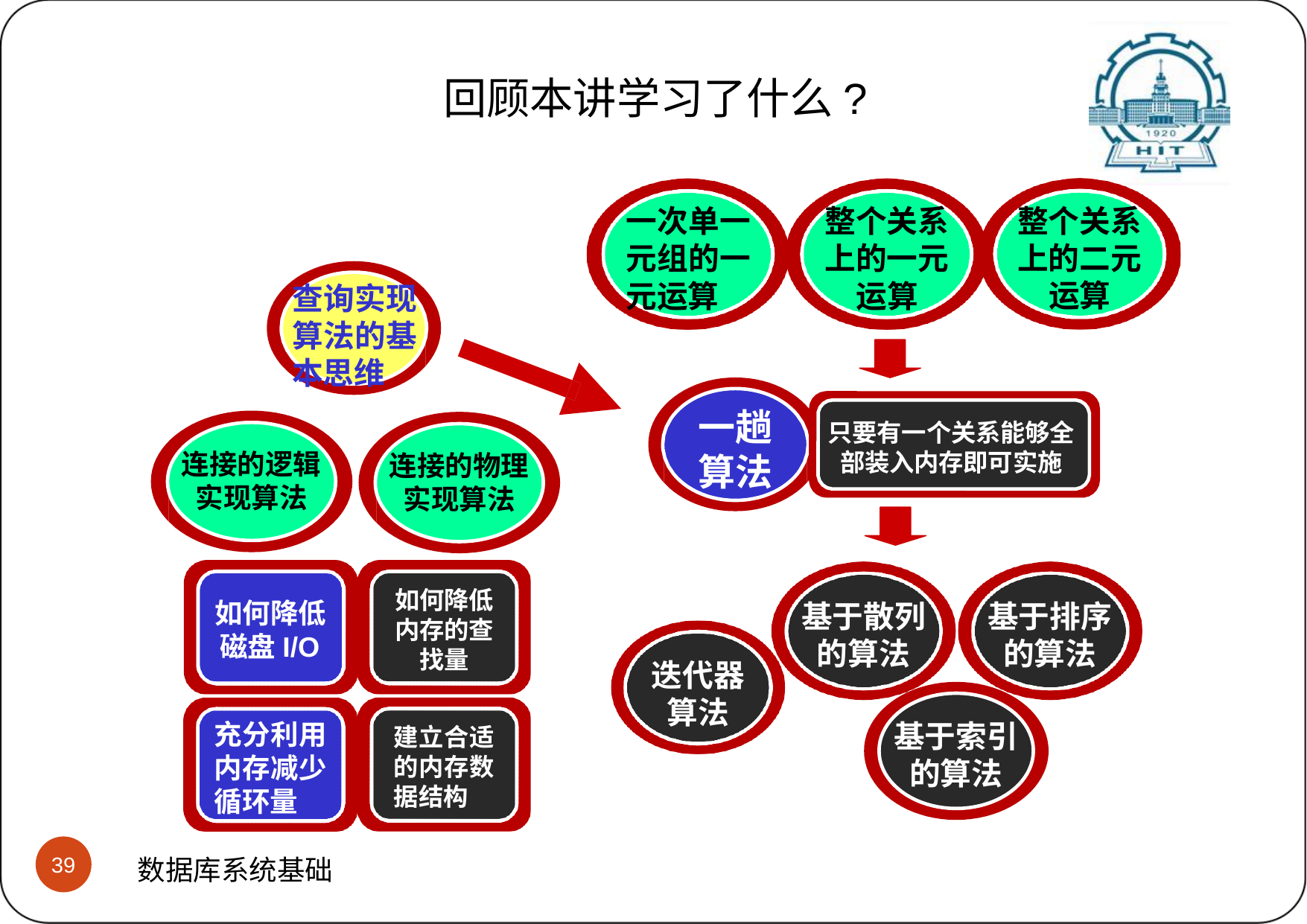

# 回顾本讲学习了什么?

整个关系 上的二元 运算
一次单一 元组的一 元运算
整个关系 上的一元 运算

查询实现 算法的基 本思维

一趟 算法

只要有一个关系能够全 部装入内存即可实施

连接的逻辑 实现算法
连接的物理 实现算法

如何降低 内存的查 找量
如何降低 磁盘I/O
基于散列 的算法
基于排序 的算法
迭代器 算法

充分利用 内存减少 循环量
基于索引 的算法
建立合适 的内存数 据结构